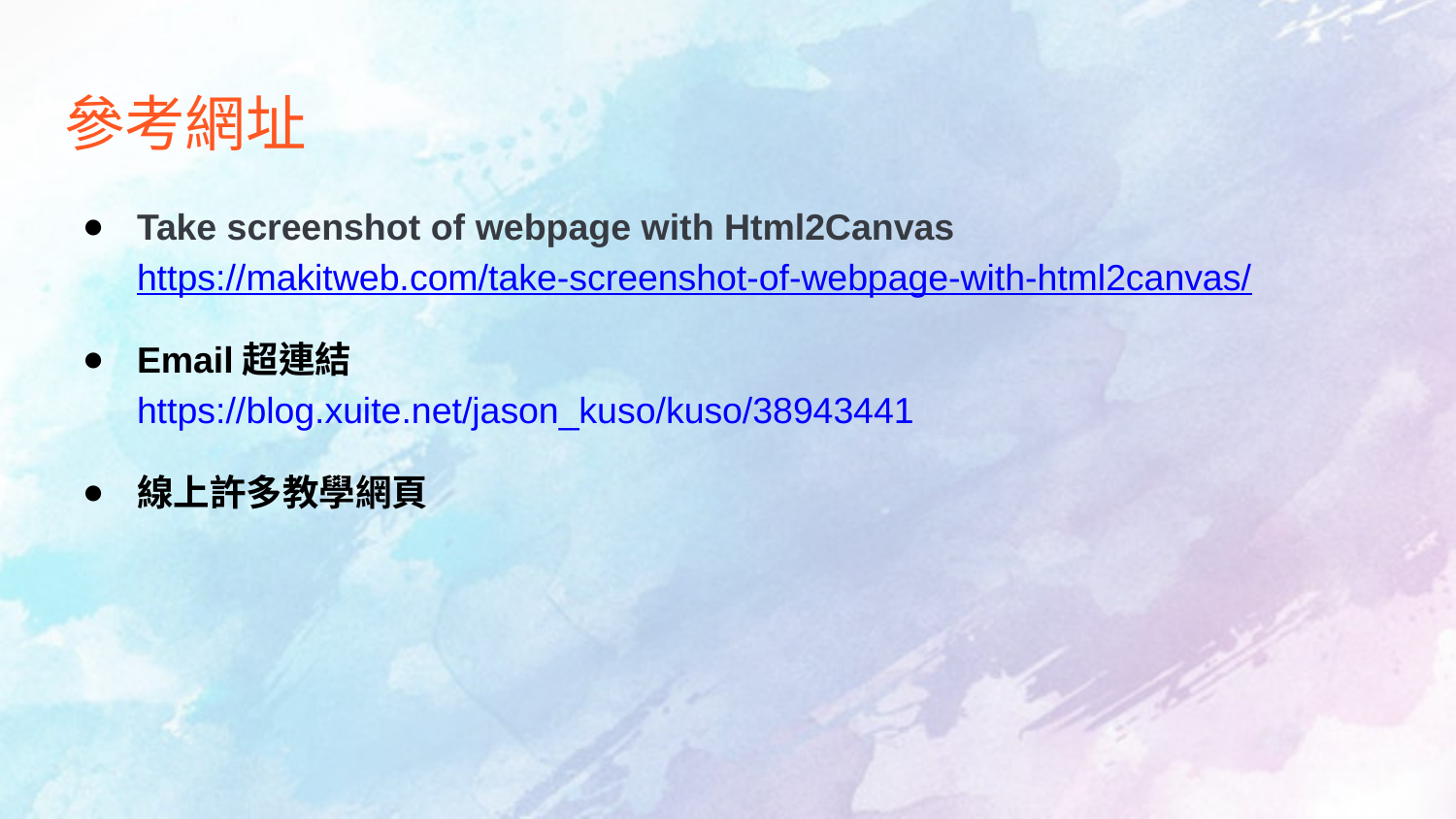

# 參考網址
Take screenshot of webpage with Html2Canvas
https://makitweb.com/take-screenshot-of-webpage-with-html2canvas/
Email超連結
https://blog.xuite.net/jason_kuso/kuso/38943441
線上許多教學網頁